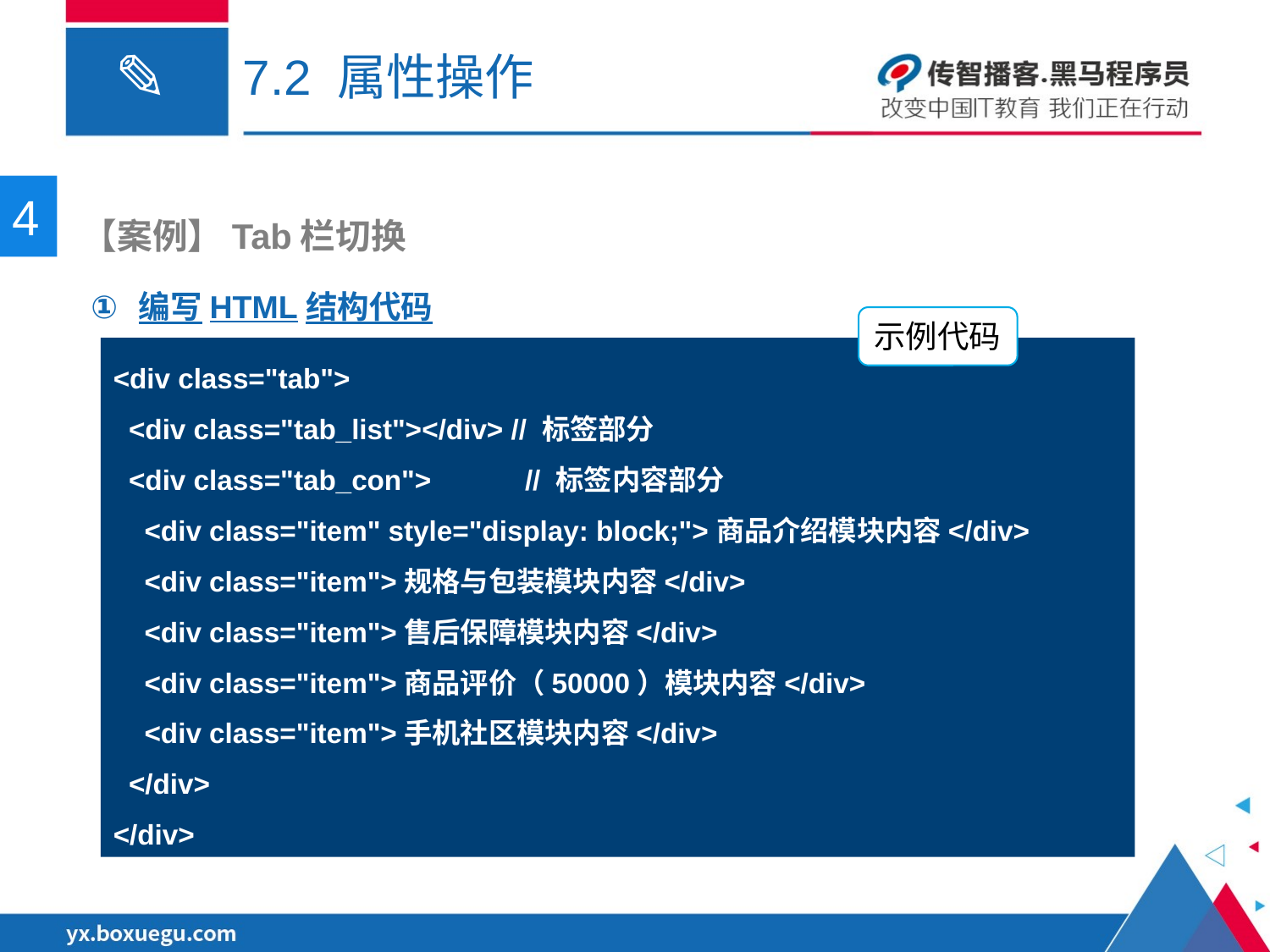

# 7.2 属性操作

4
 【案例】Tab栏切换
编写HTML结构代码
示例代码
<div class="tab">
  <div class="tab_list"></div> // 标签部分
  <div class="tab_con">            // 标签内容部分
    <div class="item" style="display: block;">商品介绍模块内容</div>
    <div class="item">规格与包装模块内容</div>
    <div class="item">售后保障模块内容</div>
    <div class="item">商品评价（50000）模块内容</div>
    <div class="item">手机社区模块内容</div>
  </div>
</div>